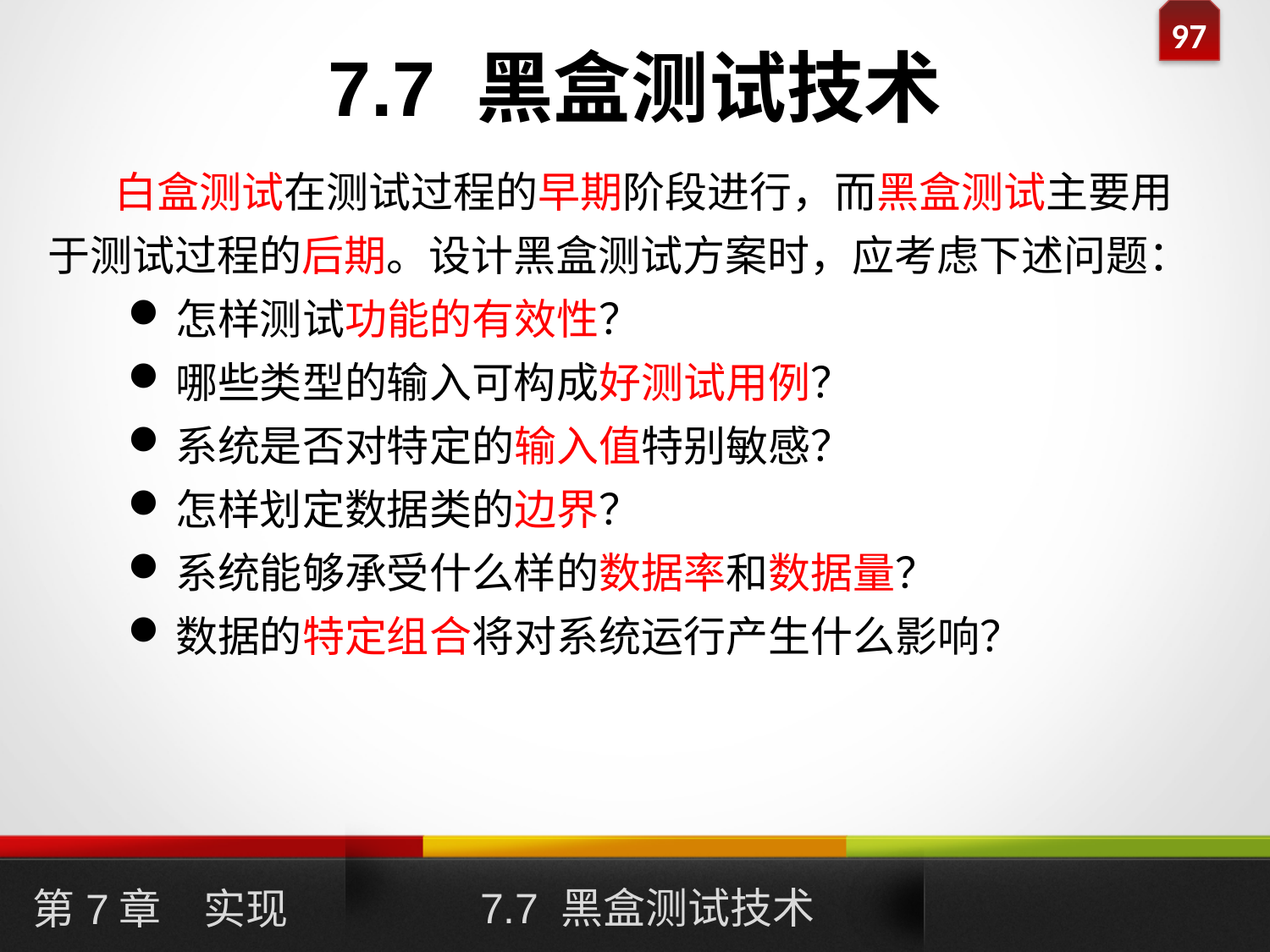

# 7.7 黑盒测试技术
      白盒测试在测试过程的早期阶段进行，而黑盒测试主要用于测试过程的后期。设计黑盒测试方案时，应考虑下述问题：
怎样测试功能的有效性？
哪些类型的输入可构成好测试用例？
系统是否对特定的输入值特别敏感？
怎样划定数据类的边界？
系统能够承受什么样的数据率和数据量？
数据的特定组合将对系统运行产生什么影响？

7.7 黑盒测试技术
第7章　实现